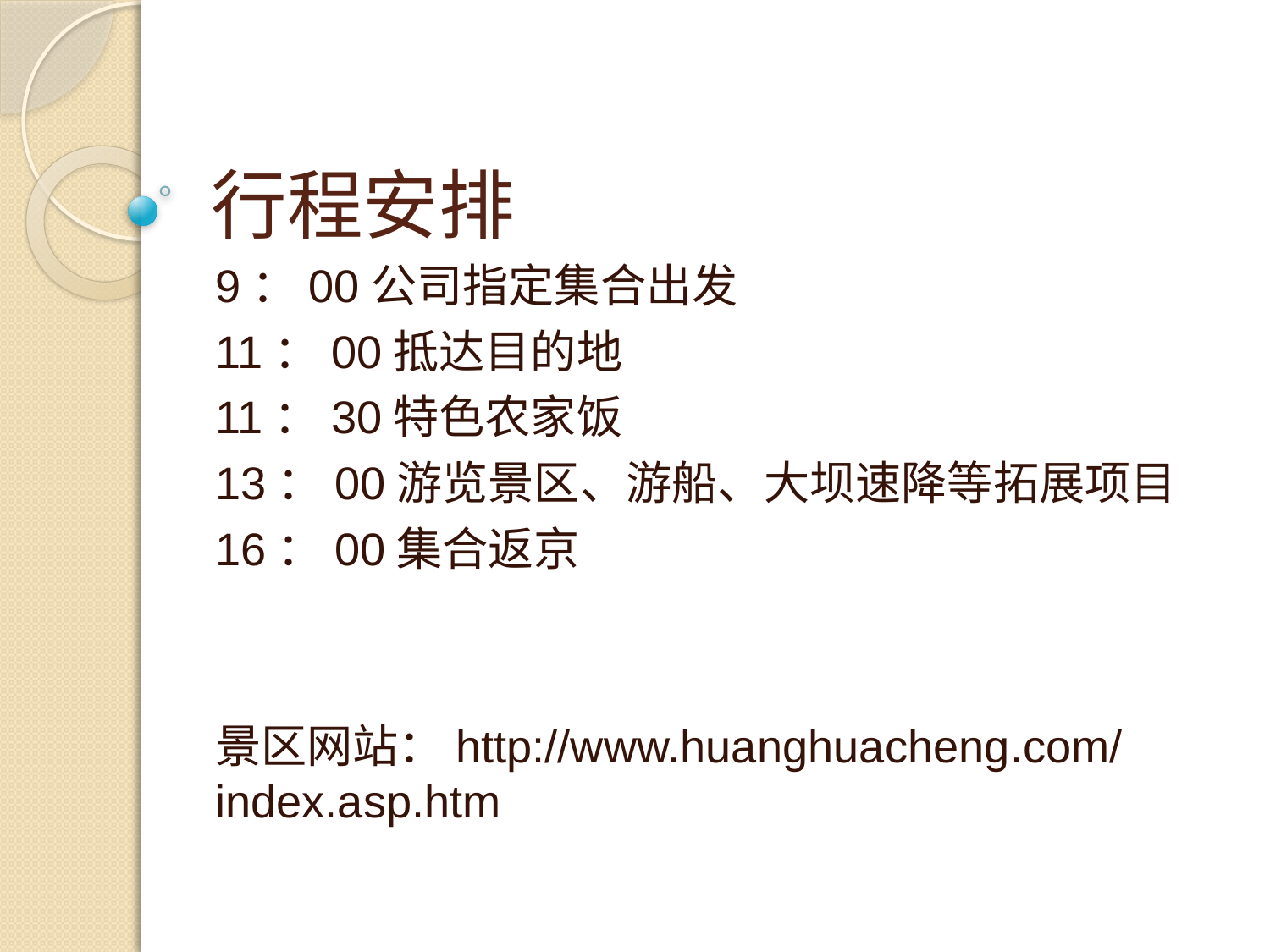

# 行程安排
9：00公司指定集合出发
11：00抵达目的地
11：30特色农家饭
13：00游览景区、游船、大坝速降等拓展项目
16：00集合返京

景区网站：http://www.huanghuacheng.com/index.asp.htm